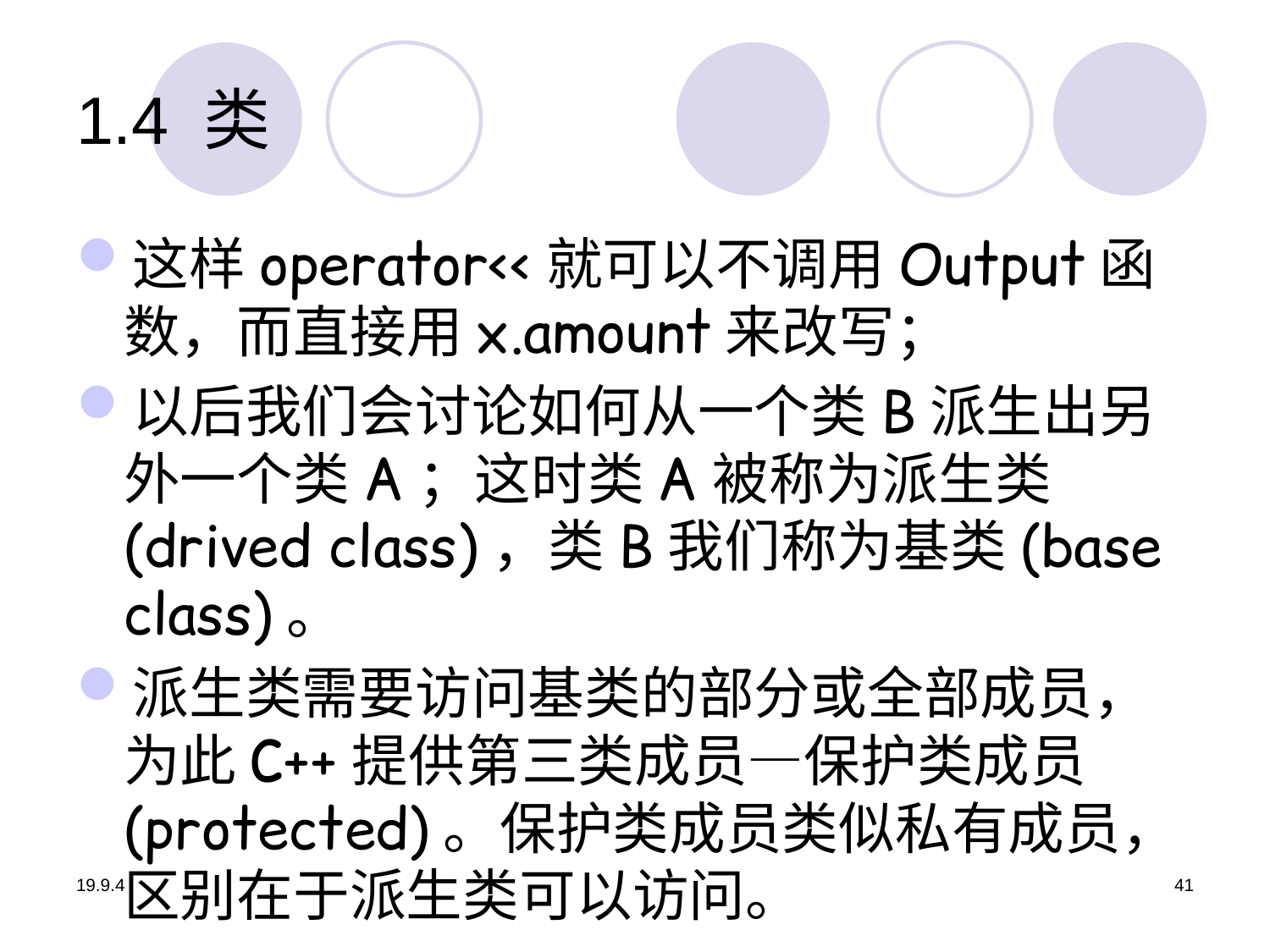

# 1.4	类
这样operator<<就可以不调用Output函数，而直接用x.amount来改写；
以后我们会讨论如何从一个类B派生出另外一个类A；这时类A被称为派生类(drived class)，类B我们称为基类(base class)。
派生类需要访问基类的部分或全部成员，为此C++提供第三类成员—保护类成员(protected)。保护类成员类似私有成员，区别在于派生类可以访问。
19.9.4
41